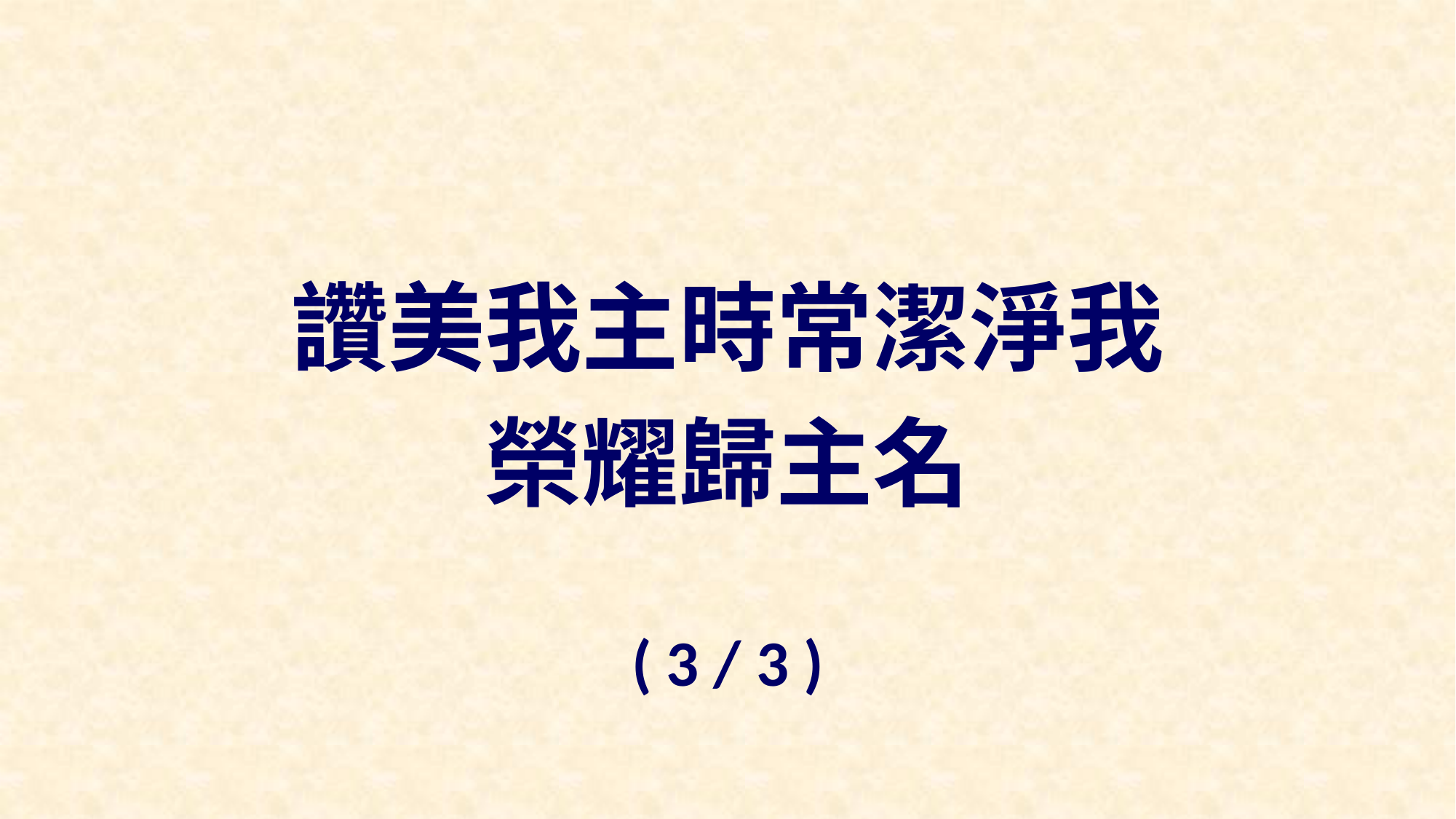

讚美我主時常潔淨我
榮耀歸主名
( 3 / 3 )